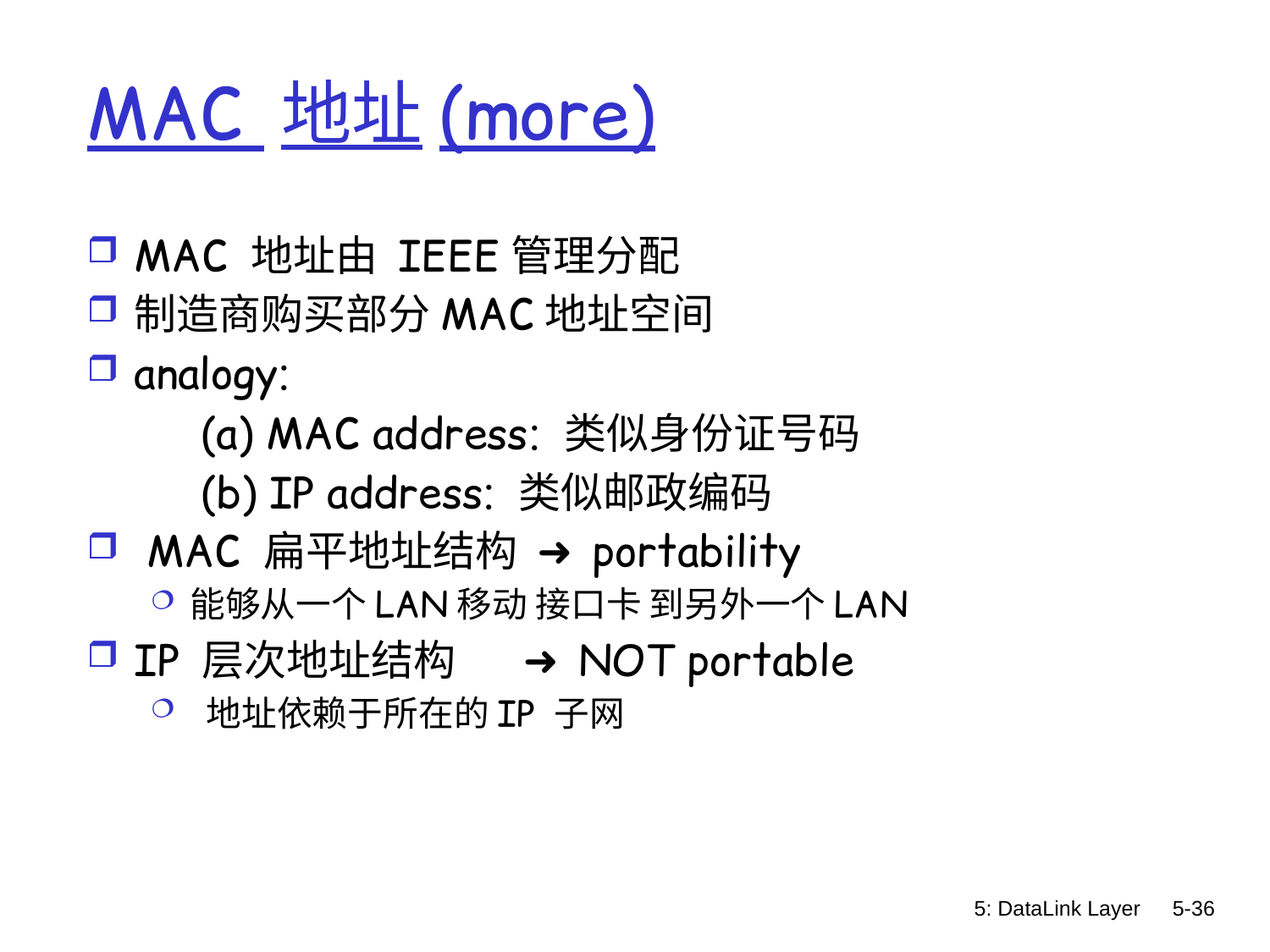

# MAC 地址(more)
MAC 地址由 IEEE管理分配
制造商购买部分MAC地址空间
analogy:
         (a) MAC address: 类似身份证号码
         (b) IP address: 类似邮政编码
 MAC 扁平地址结构  ➜ portability
能够从一个LAN移动 接口卡 到另外一个LAN
IP 层次地址结构       ➜ NOT portable
 地址依赖于所在的IP 子网

5: DataLink Layer
5-36